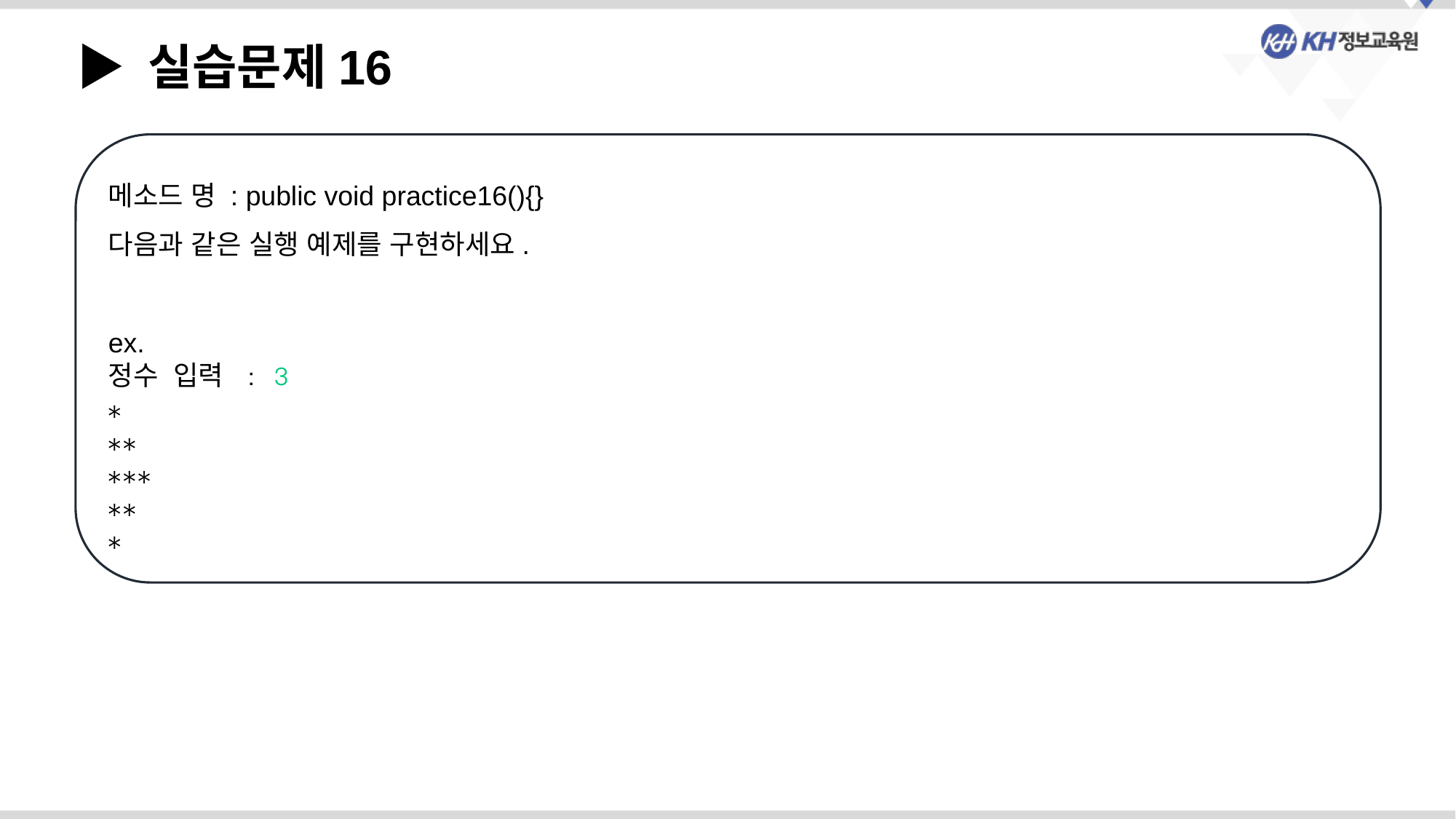

▶ 실습문제16
메소드 명 : public void practice16(){}
다음과 같은 실행 예제를 구현하세요.

ex.
정수 입력 : 3
*
**
***
**
*